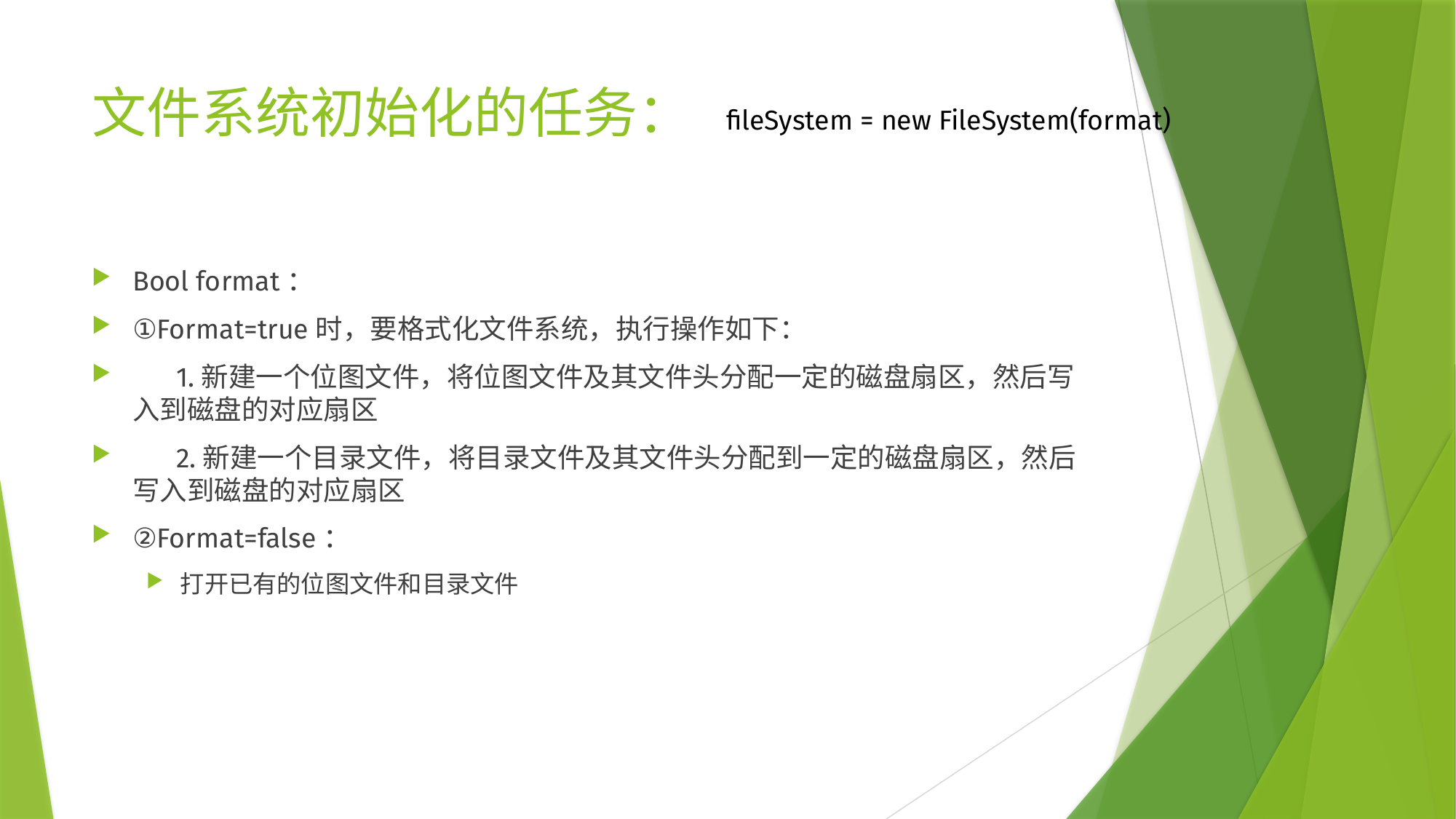

# 文件系统初始化的任务：
fileSystem = new FileSystem(format)
Bool format：
①Format=true时，要格式化文件系统，执行操作如下：
      1.新建一个位图文件，将位图文件及其文件头分配一定的磁盘扇区，然后写入到磁盘的对应扇区
      2.新建一个目录文件，将目录文件及其文件头分配到一定的磁盘扇区，然后写入到磁盘的对应扇区
②Format=false：
打开已有的位图文件和目录文件